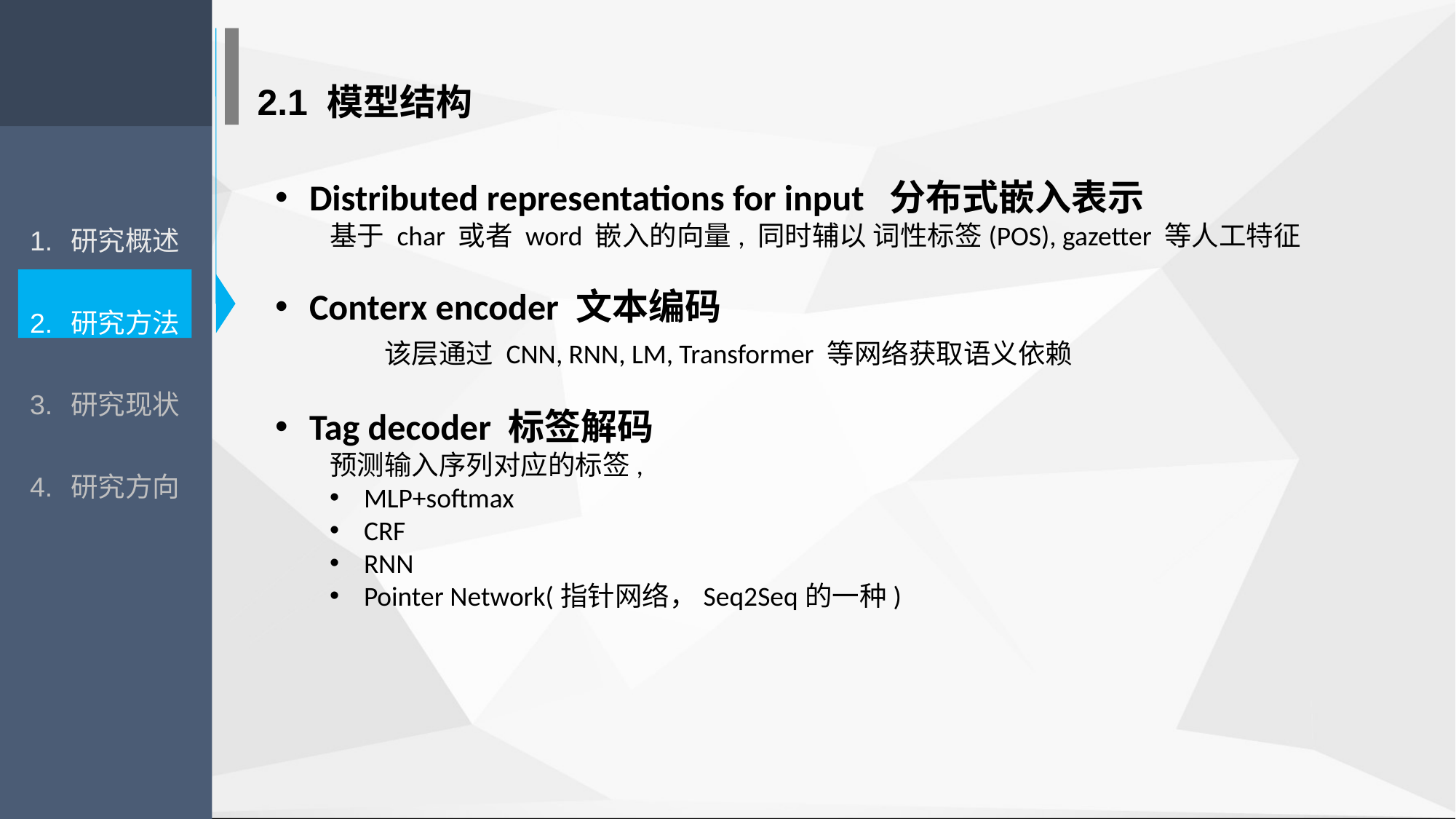

2.1 模型结构
研究概述
研究方法
研究现状
研究方向
Distributed representations for input  分布式嵌入表示
基于 char 或者 word 嵌入的向量, 同时辅以 词性标签(POS), gazetter 等人工特征

Conterx encoder 文本编码
	该层通过 CNN, RNN, LM, Transformer 等网络获取语义依赖

Tag decoder 标签解码
预测输入序列对应的标签,
MLP+softmax
CRF
RNN
Pointer Network(指针网络，Seq2Seq的一种)